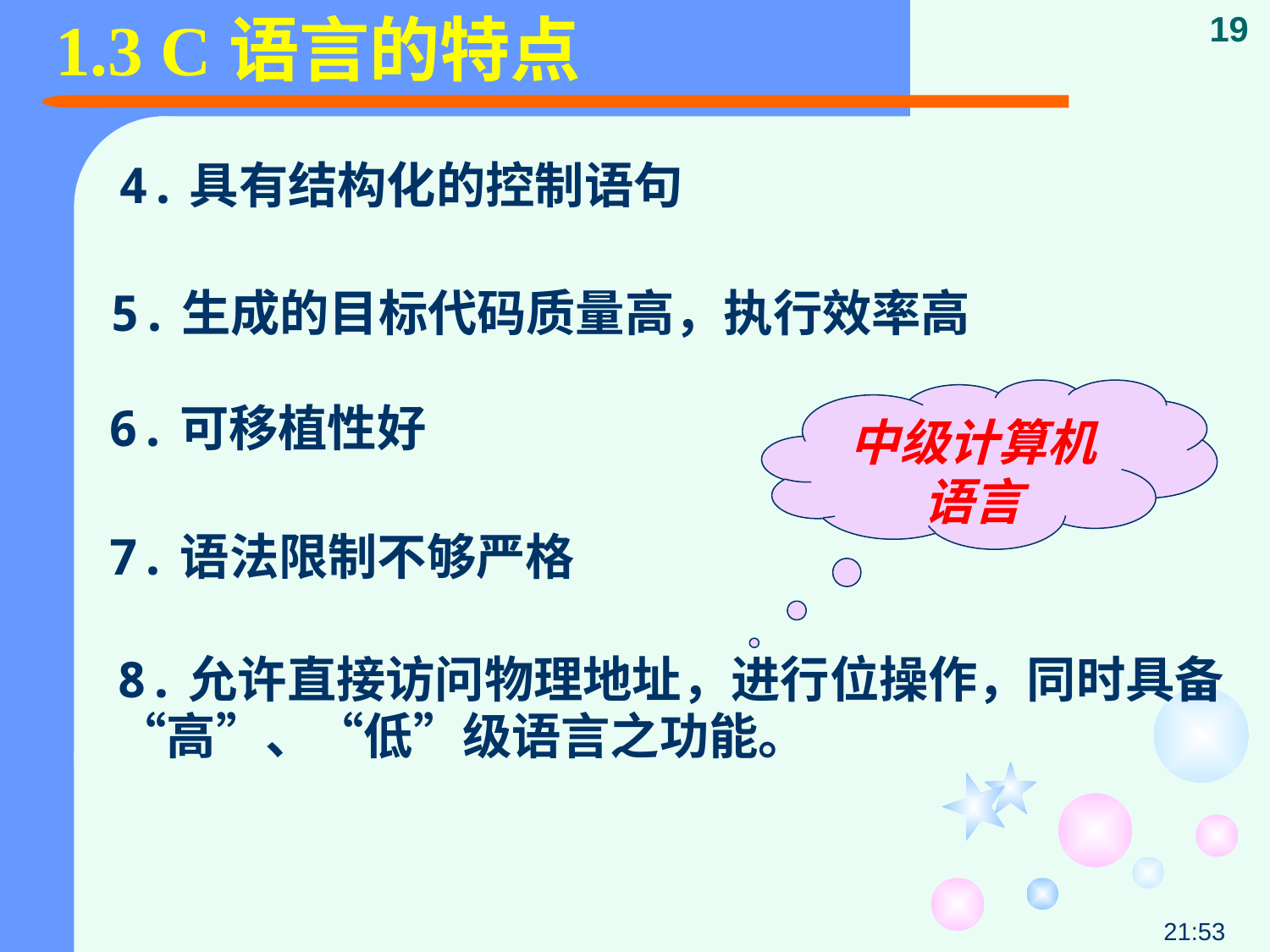

# 1.3 C语言的特点
19
4.具有结构化的控制语句
5.生成的目标代码质量高，执行效率高
中级计算机语言
6.可移植性好
7.语法限制不够严格
8.允许直接访问物理地址，进行位操作，同时具备“高”、“低”级语言之功能。
21:53